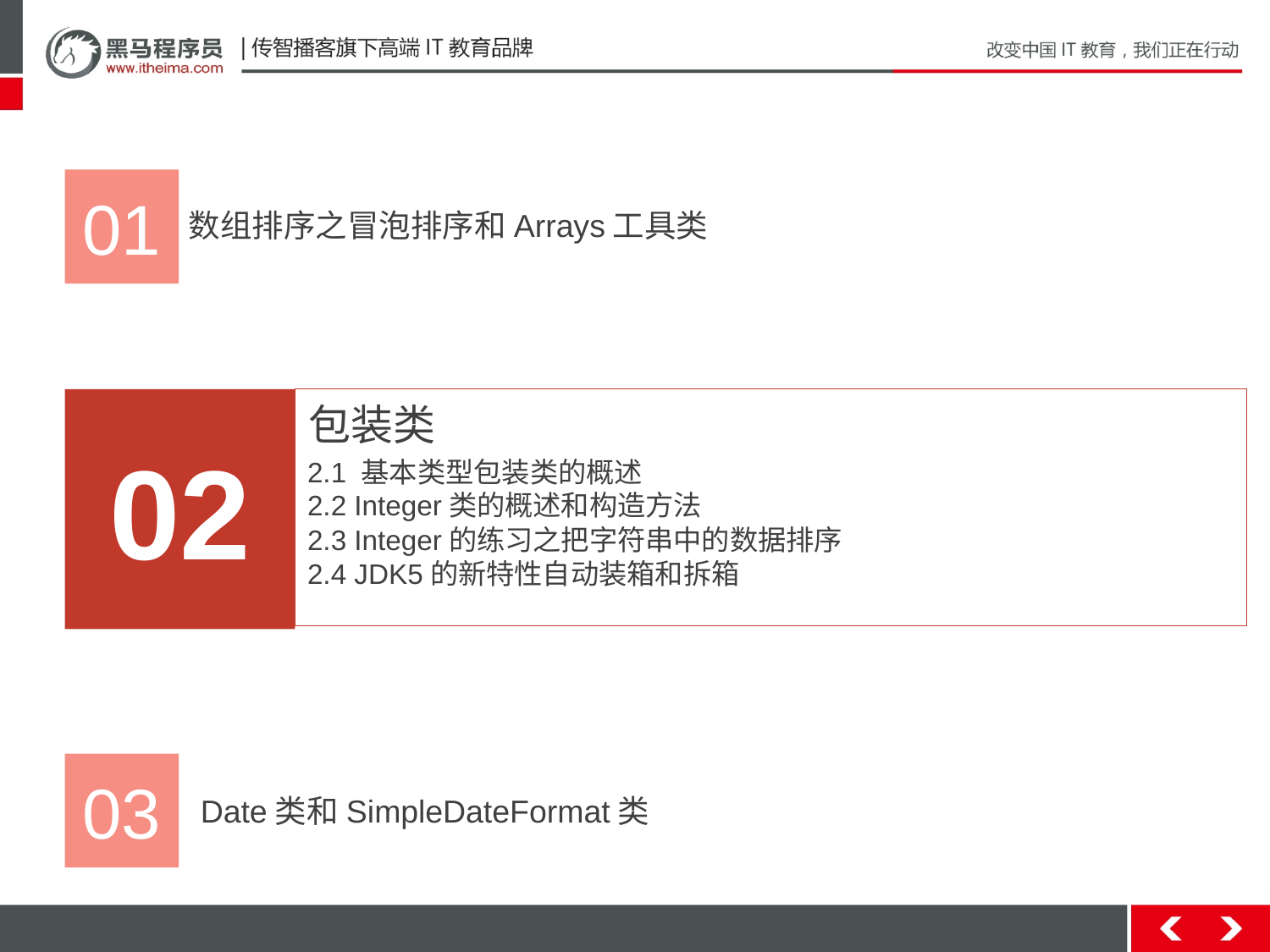

01
数组排序之冒泡排序和Arrays工具类

02
包装类
2.1 基本类型包装类的概述
2.2 Integer类的概述和构造方法
2.3 Integer的练习之把字符串中的数据排序
2.4 JDK5的新特性自动装箱和拆箱

03
  Date类和SimpleDateFormat类